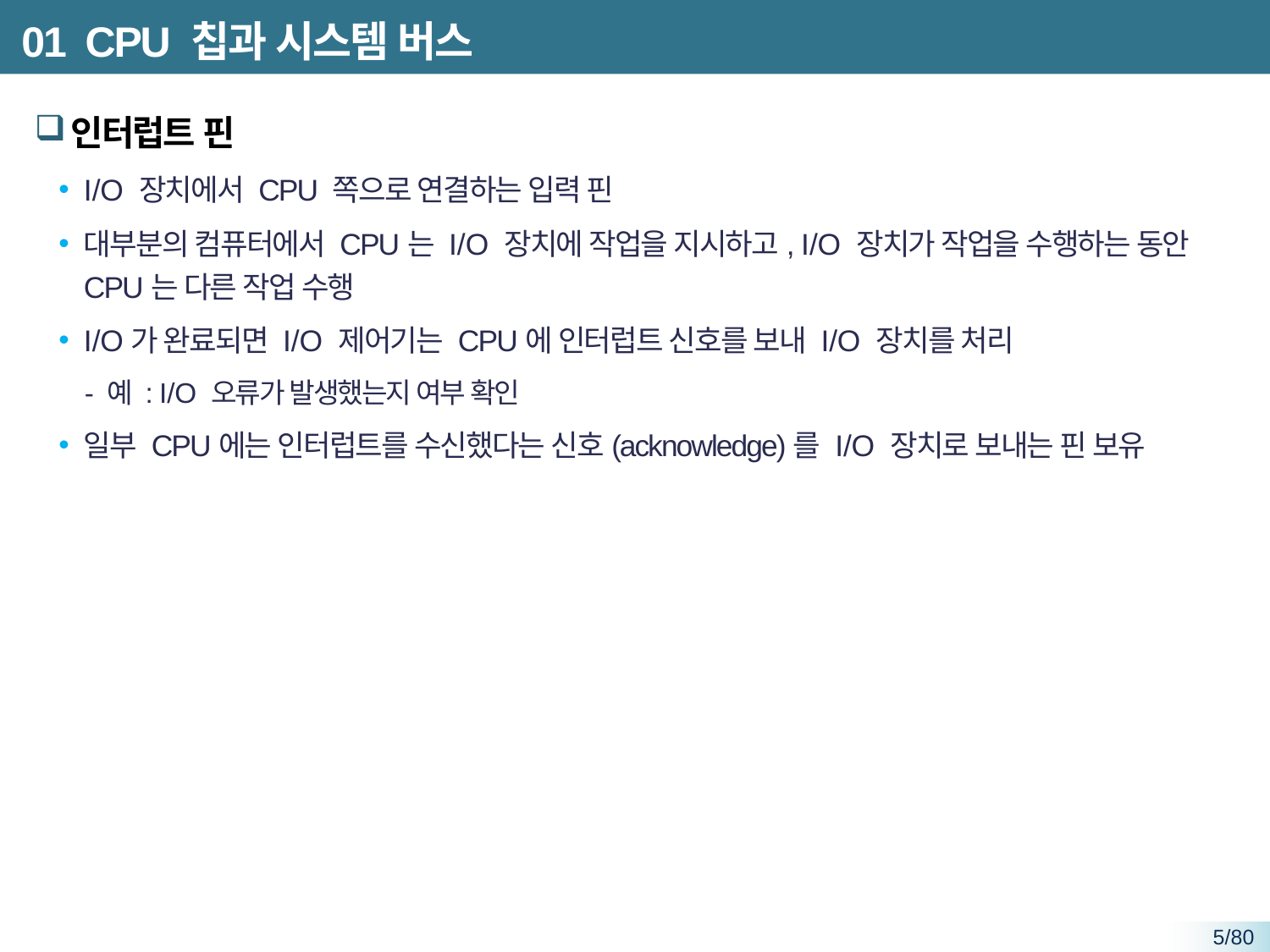

# 01  CPU 칩과 시스템 버스
인터럽트 핀
I/O 장치에서 CPU 쪽으로 연결하는 입력 핀
대부분의 컴퓨터에서 CPU는 I/O 장치에 작업을 지시하고, I/O 장치가 작업을 수행하는 동안 CPU는 다른 작업 수행
I/O가 완료되면 I/O 제어기는 CPU에 인터럽트 신호를 보내 I/O 장치를 처리
- 예 : I/O 오류가 발생했는지 여부 확인
일부 CPU에는 인터럽트를 수신했다는 신호(acknowledge)를 I/O 장치로 보내는 핀 보유